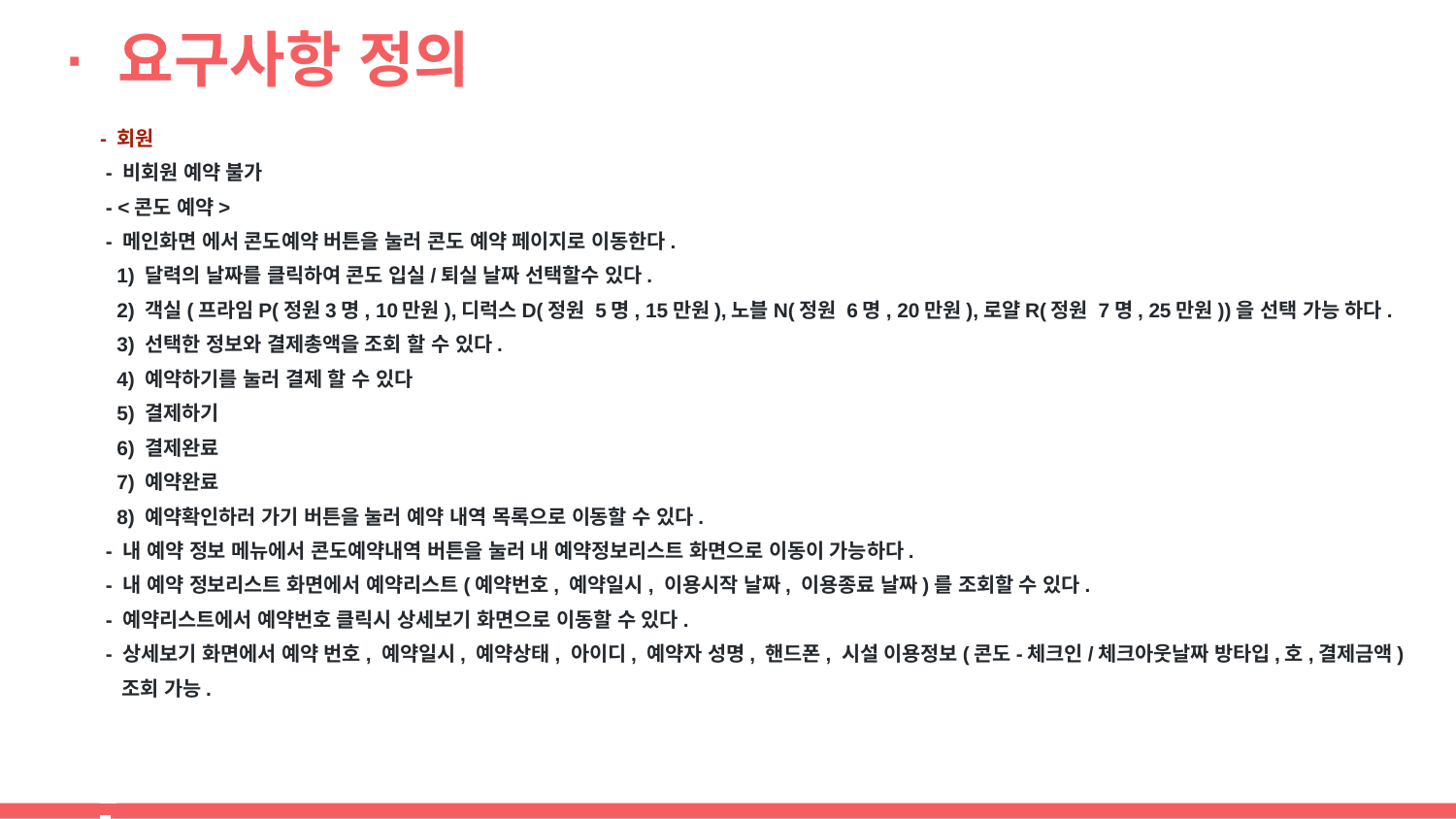

# · 요구사항 정의

- 회원
 - 비회원 예약 불가
 - <콘도 예약>
 - 메인화면 에서 콘도예약 버튼을 눌러 콘도 예약 페이지로 이동한다.
   1) 달력의 날짜를 클릭하여 콘도 입실/퇴실 날짜 선택할수 있다.
   2) 객실(프라임P(정원3명, 10만원),디럭스D(정원 5명, 15만원),노블N(정원 6명, 20만원),로얄R(정원 7명, 25만원))을 선택 가능 하다.
   3) 선택한 정보와 결제총액을 조회 할 수 있다.
   4) 예약하기를 눌러 결제 할 수 있다
   5) 결제하기
   6) 결제완료
   7) 예약완료
   8) 예약확인하러 가기 버튼을 눌러 예약 내역 목록으로 이동할 수 있다.
 - 내 예약 정보 메뉴에서 콘도예약내역 버튼을 눌러 내 예약정보리스트 화면으로 이동이 가능하다.
 - 내 예약 정보리스트 화면에서 예약리스트(예약번호, 예약일시, 이용시작 날짜, 이용종료 날짜)를 조회할 수 있다.
 - 예약리스트에서 예약번호 클릭시 상세보기 화면으로 이동할 수 있다.
 - 상세보기 화면에서 예약 번호, 예약일시, 예약상태, 아이디, 예약자 성명, 핸드폰, 시설 이용정보(콘도-체크인/체크아웃날짜 방타입,호,결제금액)
   조회 가능.